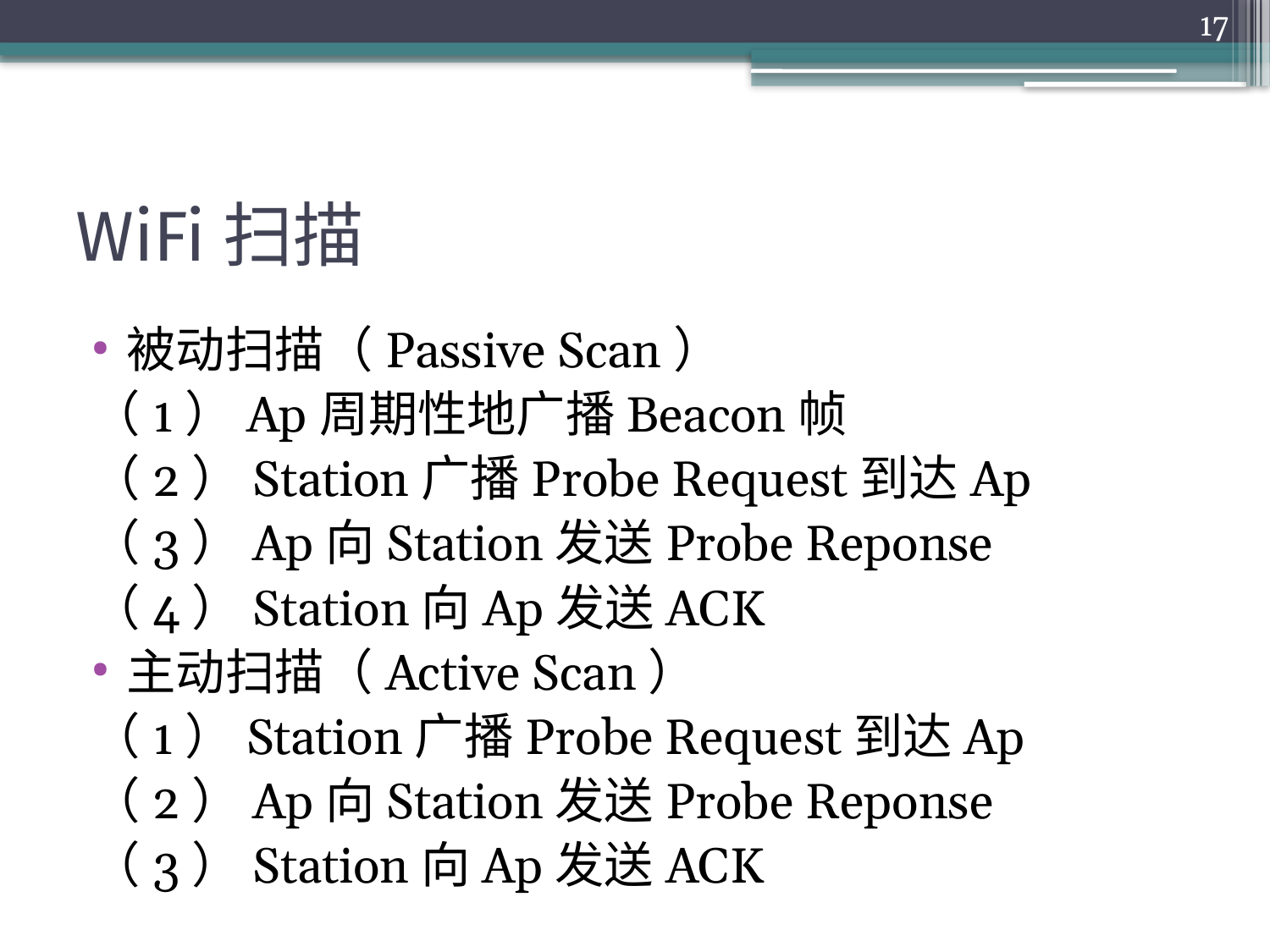

17
# WiFi扫描
被动扫描（Passive Scan）
（1）Ap周期性地广播Beacon帧
（2）Station广播Probe Request到达Ap
（3）Ap向Station发送Probe Reponse
（4）Station向Ap发送ACK
主动扫描（Active Scan）
（1）Station广播Probe Request到达Ap
（2）Ap向Station发送Probe Reponse
（3）Station向Ap发送ACK